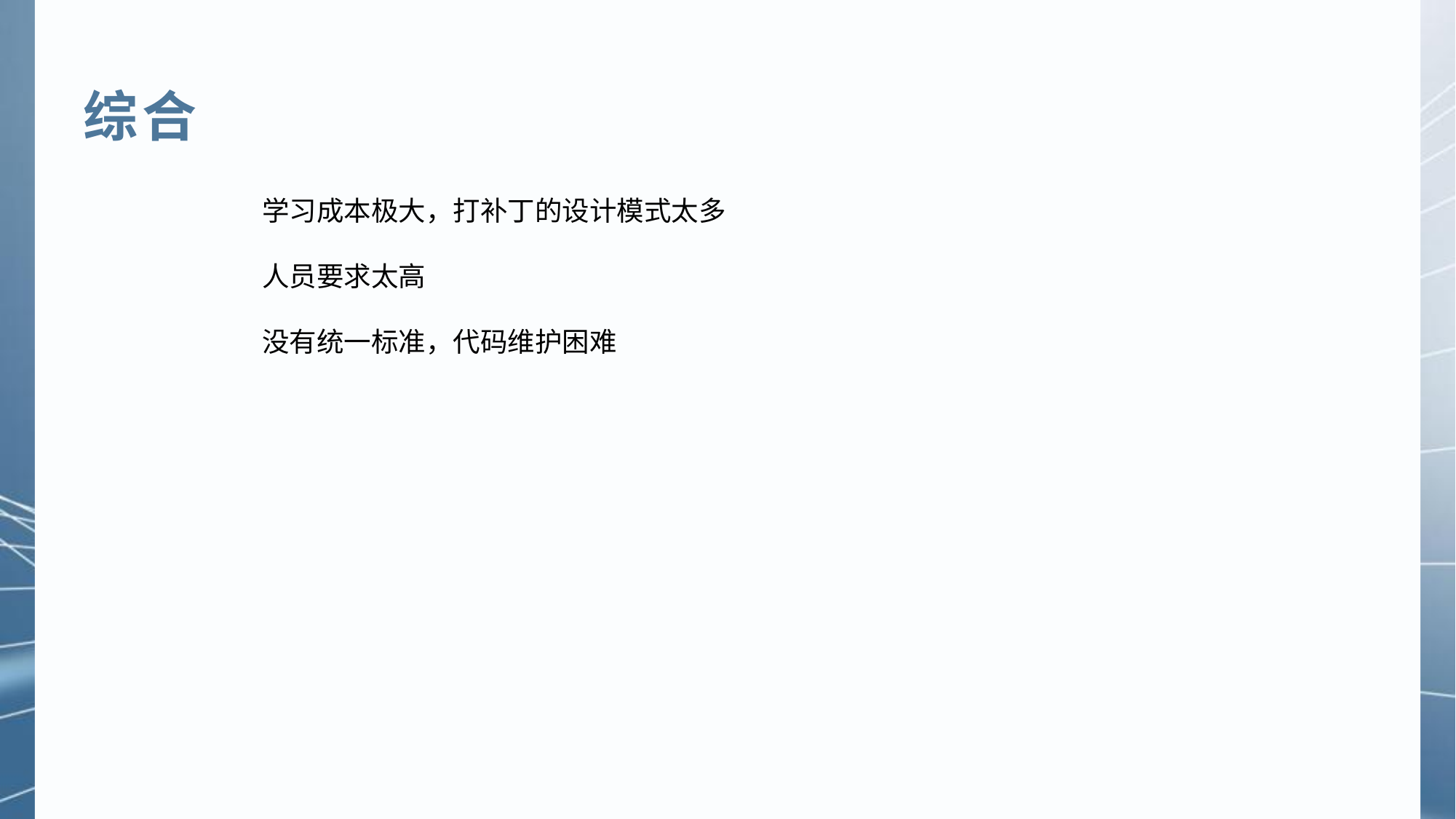

综合
学习成本极大，打补丁的设计模式太多

人员要求太高

没有统一标准，代码维护困难